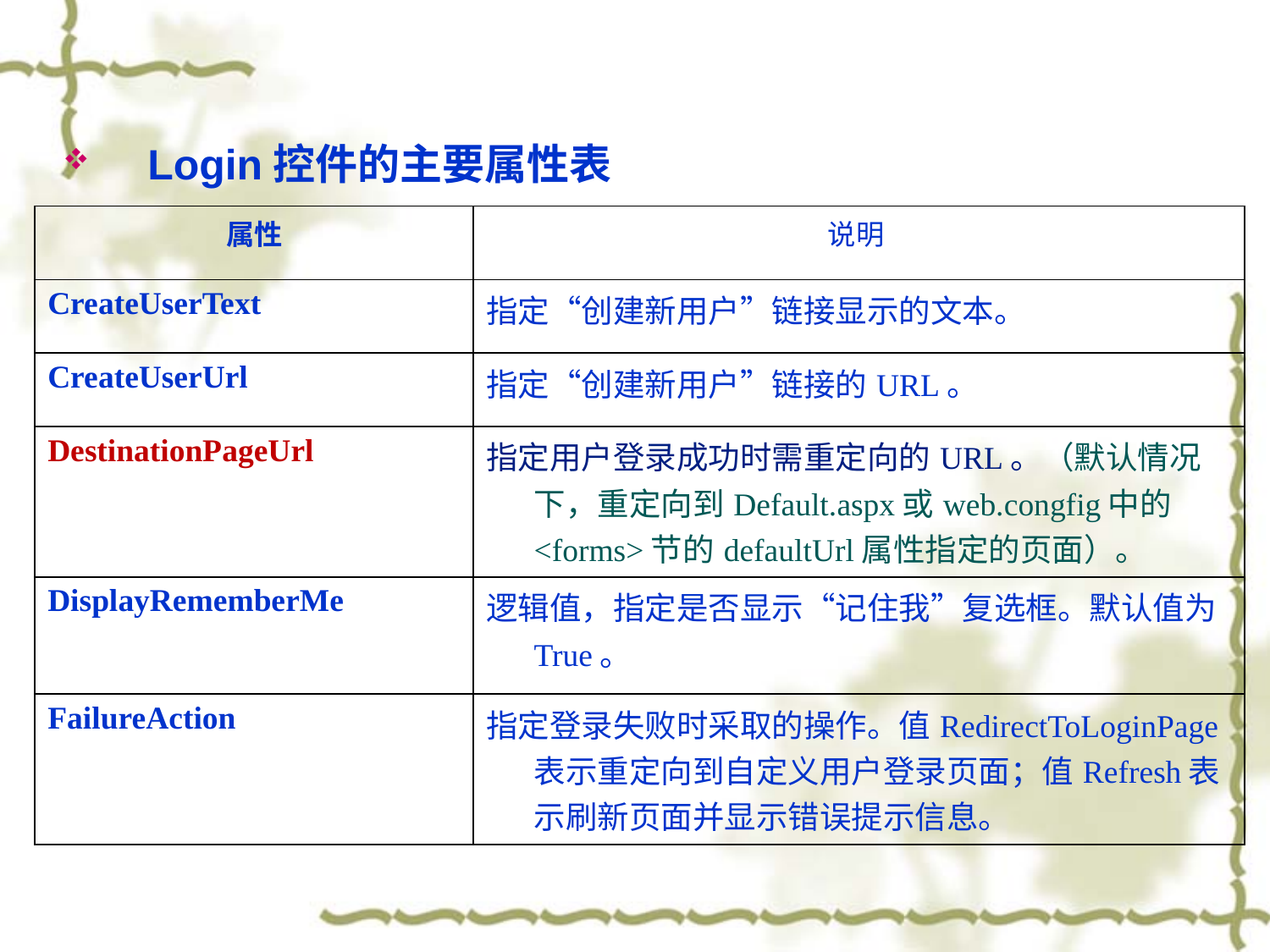

Login控件的主要属性表
| 属性 | 说明 |
| --- | --- |
| CreateUserText | 指定“创建新用户”链接显示的文本。 |
| CreateUserUrl | 指定“创建新用户”链接的URL。 |
| DestinationPageUrl | 指定用户登录成功时需重定向的URL。（默认情况下，重定向到Default.aspx或web.congfig中的<forms>节的defaultUrl属性指定的页面）。 |
| DisplayRememberMe | 逻辑值，指定是否显示“记住我”复选框。默认值为True。 |
| FailureAction | 指定登录失败时采取的操作。值RedirectToLoginPage表示重定向到自定义用户登录页面；值Refresh表示刷新页面并显示错误提示信息。 |